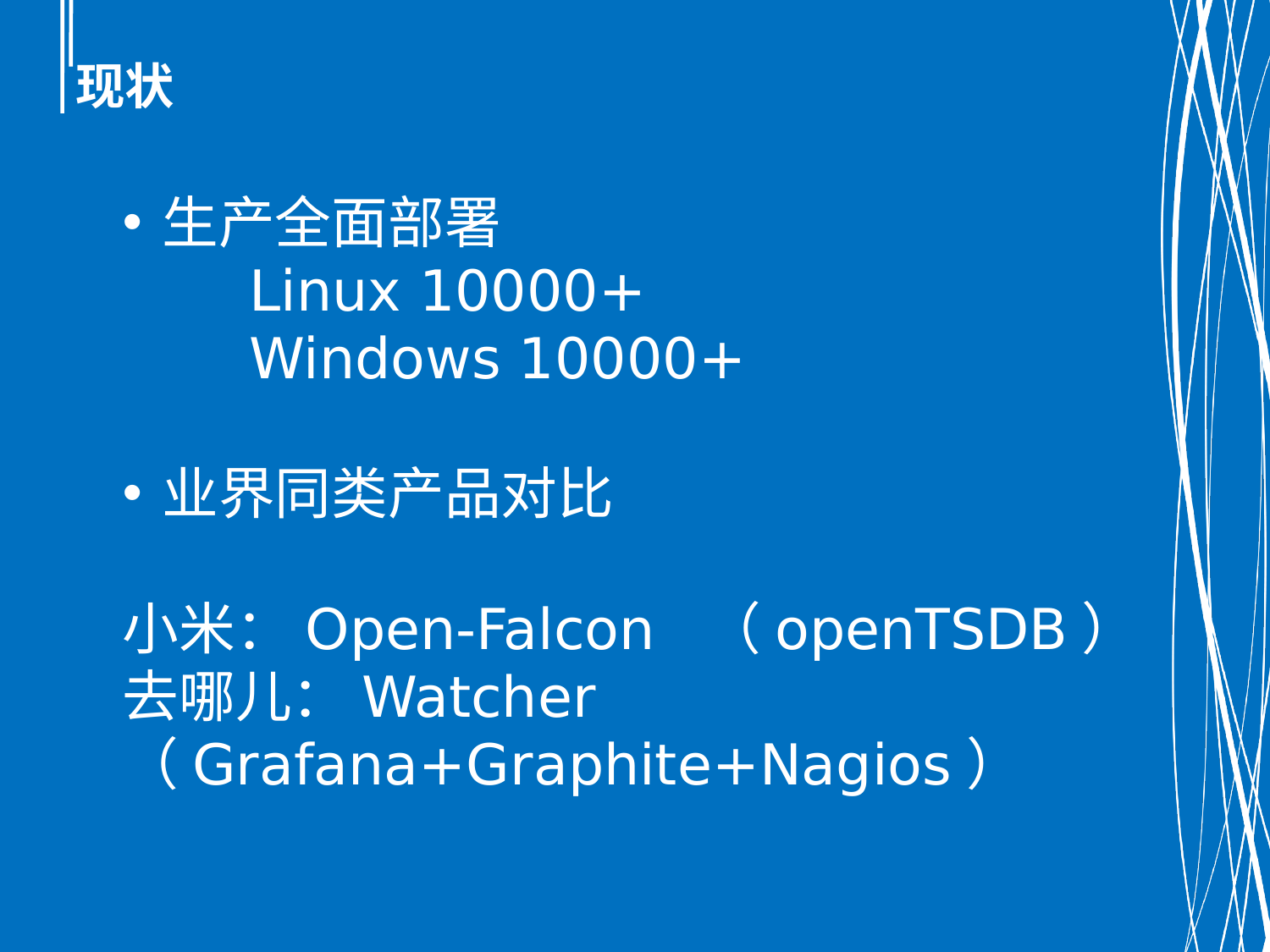

# 现状
生产全面部署
	Linux 10000+
	Windows 10000+

业界同类产品对比

小米：Open-Falcon  （openTSDB）
去哪儿：Watcher  （Grafana+Graphite+Nagios）